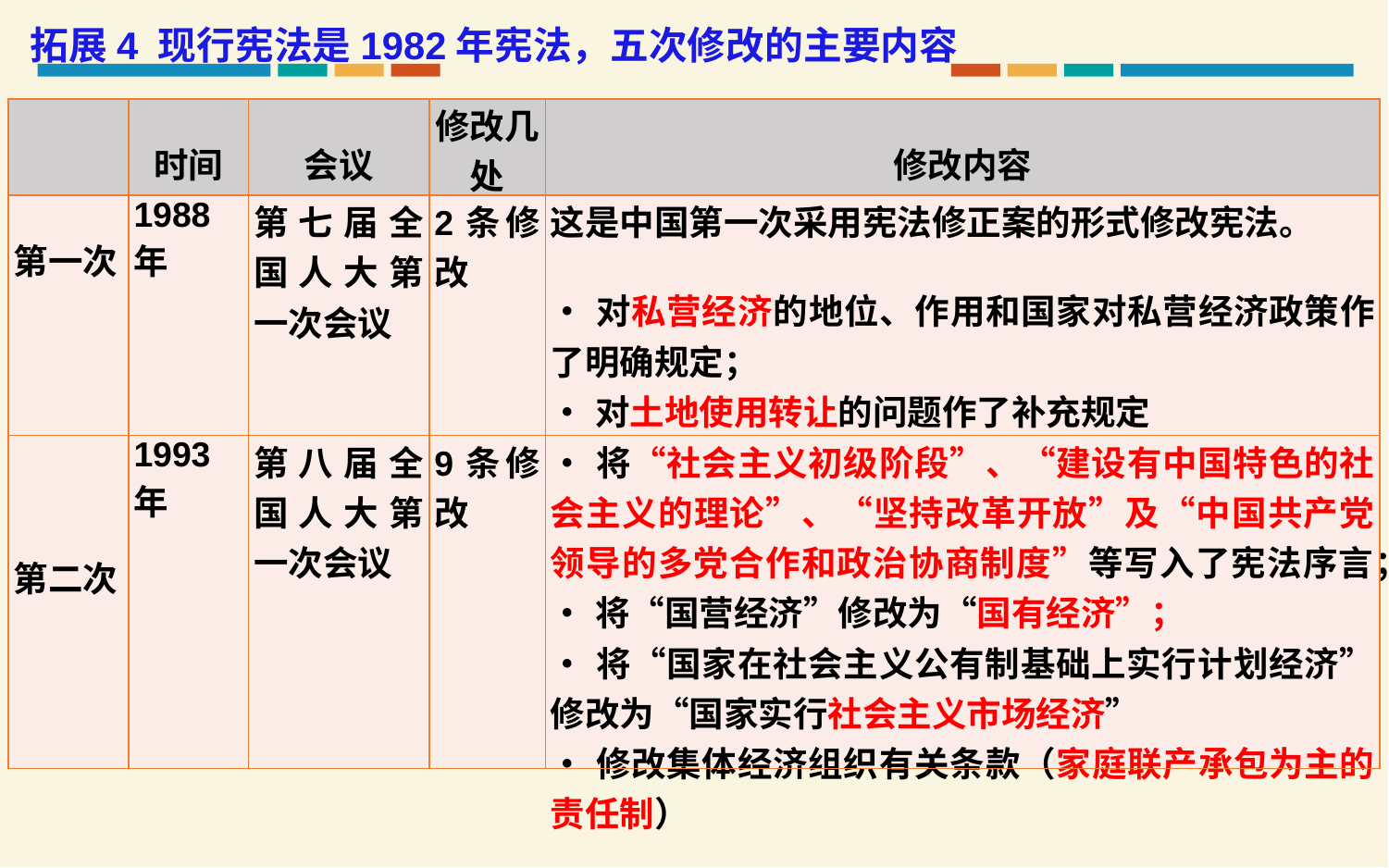

拓展4 现行宪法是1982年宪法，五次修改的主要内容
|  | 时间 | 会议 | 修改几处 | 修改内容 |
| --- | --- | --- | --- | --- |
| 第一次 | 1988年 | 第七届全国人大第一次会议 | 2条修改 | 这是中国第一次采用宪法修正案的形式修改宪法。 •对私营经济的地位、作用和国家对私营经济政策作了明确规定； •对土地使用转让的问题作了补充规定 |
| 第二次 | 1993年 | 第八届全国人大第一次会议 | 9条修改 | •将“社会主义初级阶段”、“建设有中国特色的社会主义的理论”、“坚持改革开放”及“中国共产党领导的多党合作和政治协商制度”等写入了宪法序言； •将“国营经济”修改为“国有经济”； •将“国家在社会主义公有制基础上实行计划经济”修改为“国家实行社会主义市场经济” •修改集体经济组织有关条款（家庭联产承包为主的责任制） |